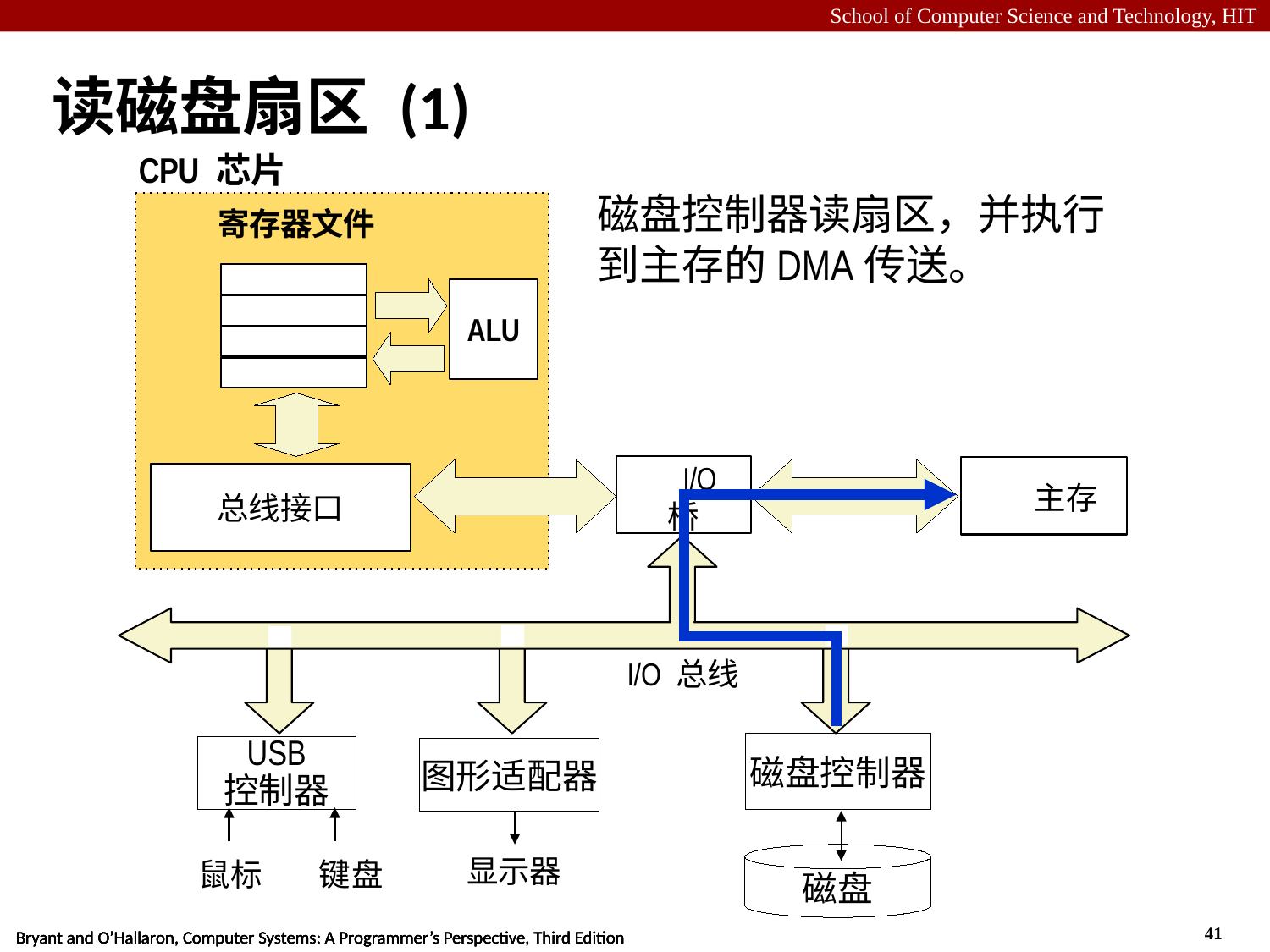

# 读磁盘扇区 (1)
CPU 芯片

寄存器文件

ALU

I/O桥
主存

总线接口

I/O 总线
磁盘控制器
USB
控制器
图形适配器

磁盘
显示器
鼠标       键盘
磁盘控制器读扇区，并执行到主存的DMA传送。